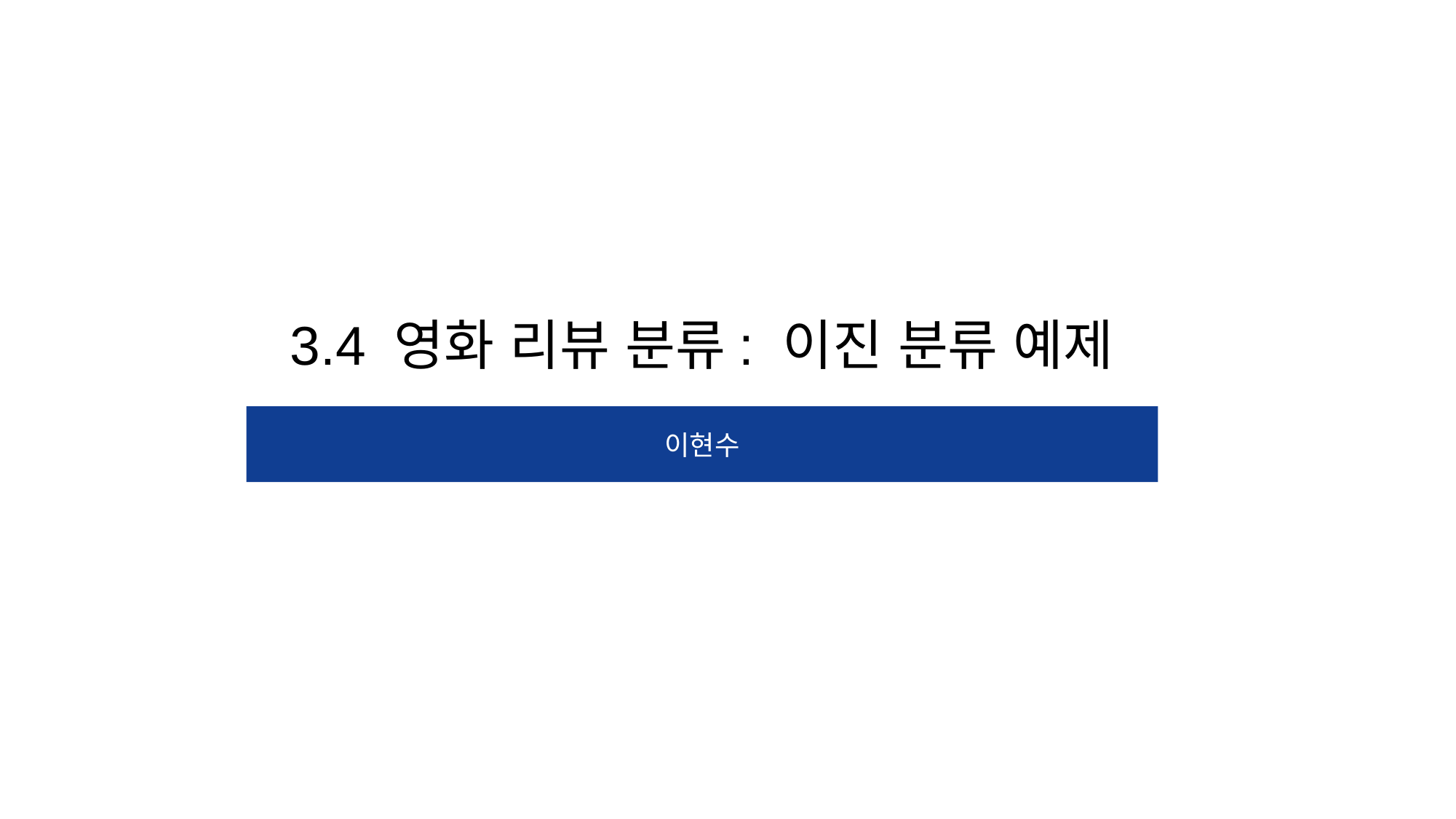

3.4 영화 리뷰 분류: 이진 분류 예제
이현수